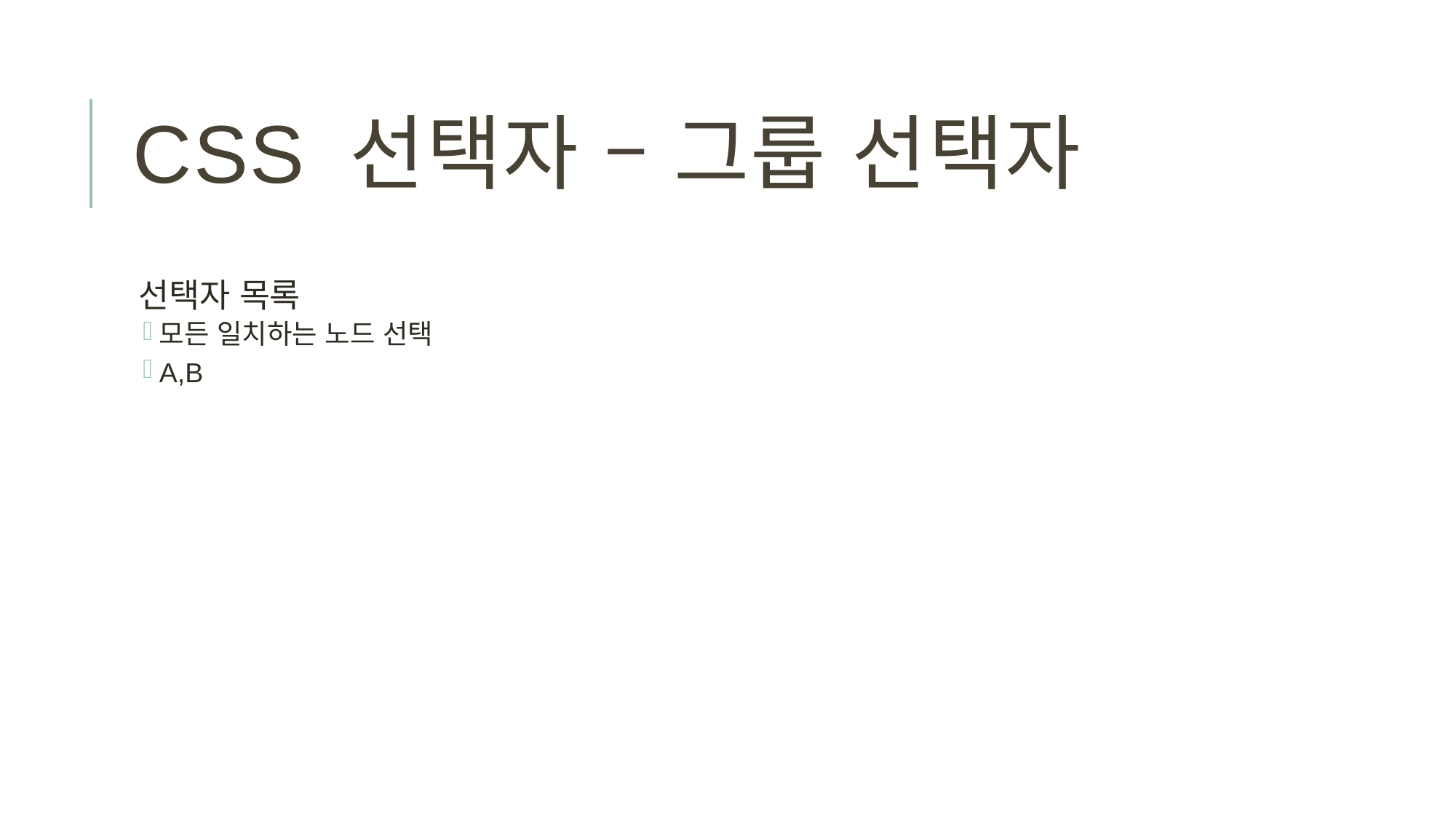

# CSS 선택자 – 그룹 선택자
선택자 목록
모든 일치하는 노드 선택
A,B